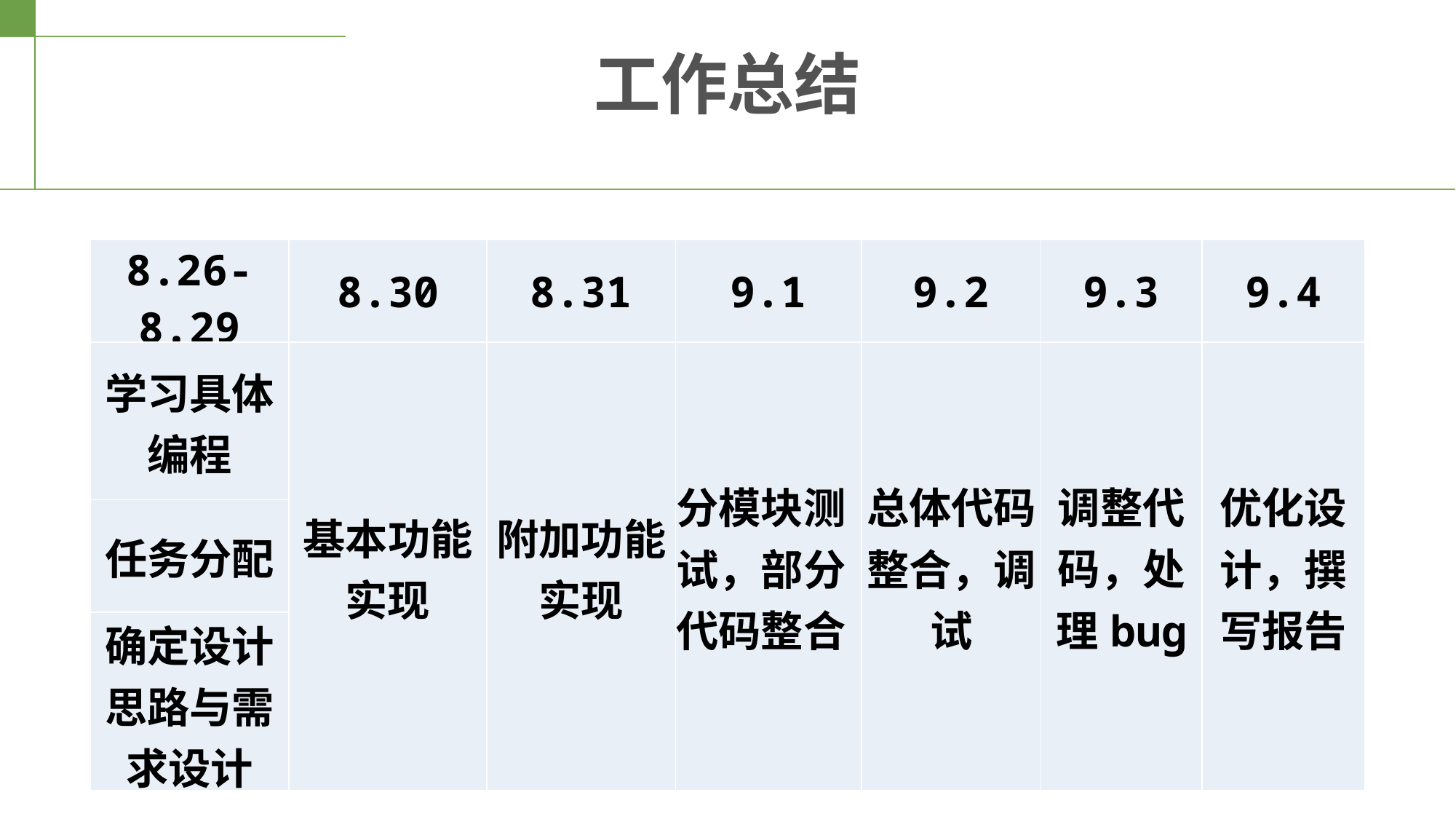

工作总结
| 8.26-8.29 | 8.30 | 8.31 | 9.1 | 9.2 | 9.3 | 9.4 |
| --- | --- | --- | --- | --- | --- | --- |
| 学习具体编程 | 基本功能实现 | 附加功能实现 | 分模块测试，部分代码整合 | 总体代码整合，调试 | 调整代码，处理bug | 优化设计，撰写报告 |
| 任务分配 |  |  |  |  |  |  |
| 确定设计思路与需求设计 |  |  |  |  |  |  |